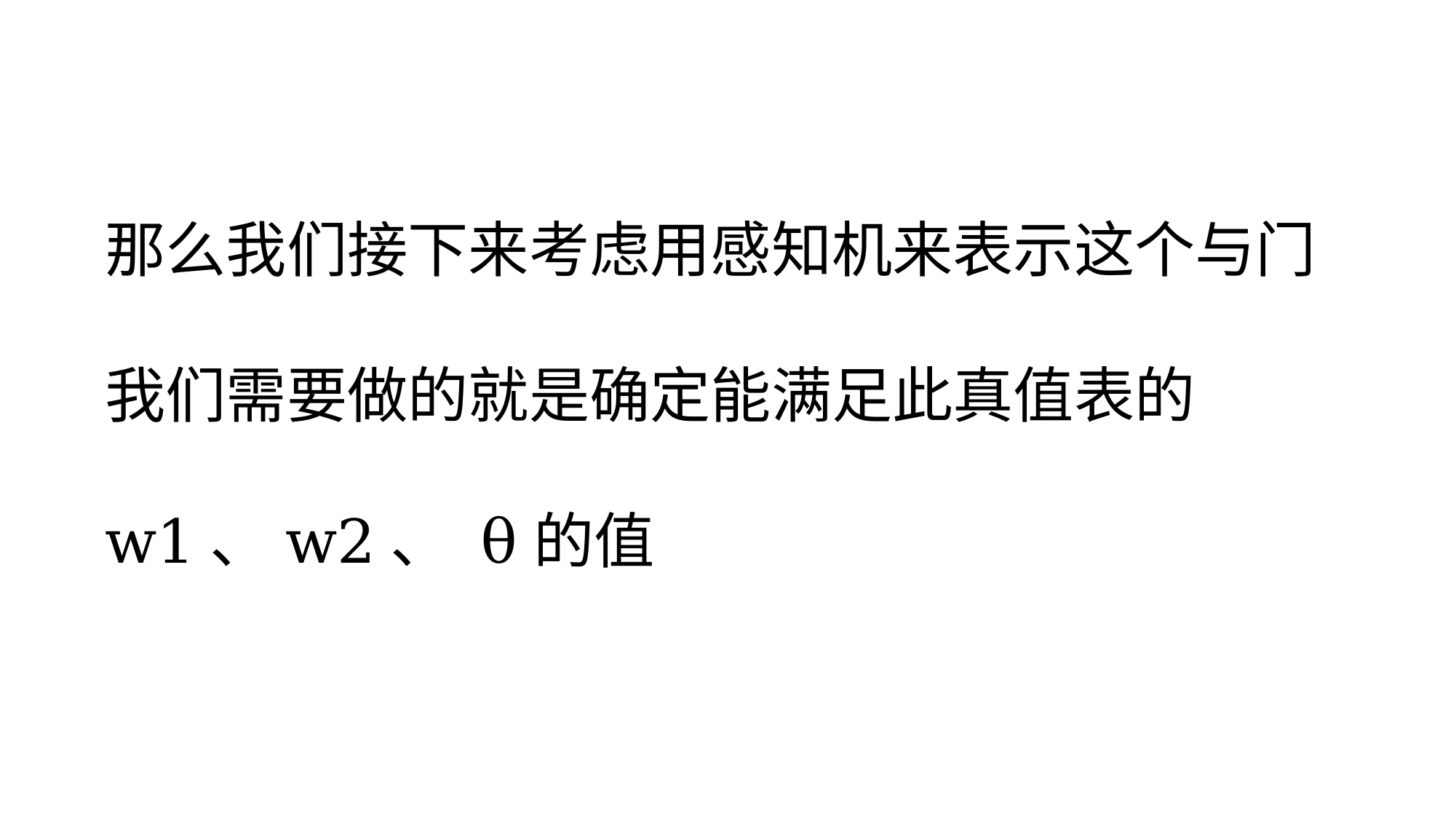

那么我们接下来考虑用感知机来表示这个与门

我们需要做的就是确定能满足此真值表的

w1、w2、 θ的值